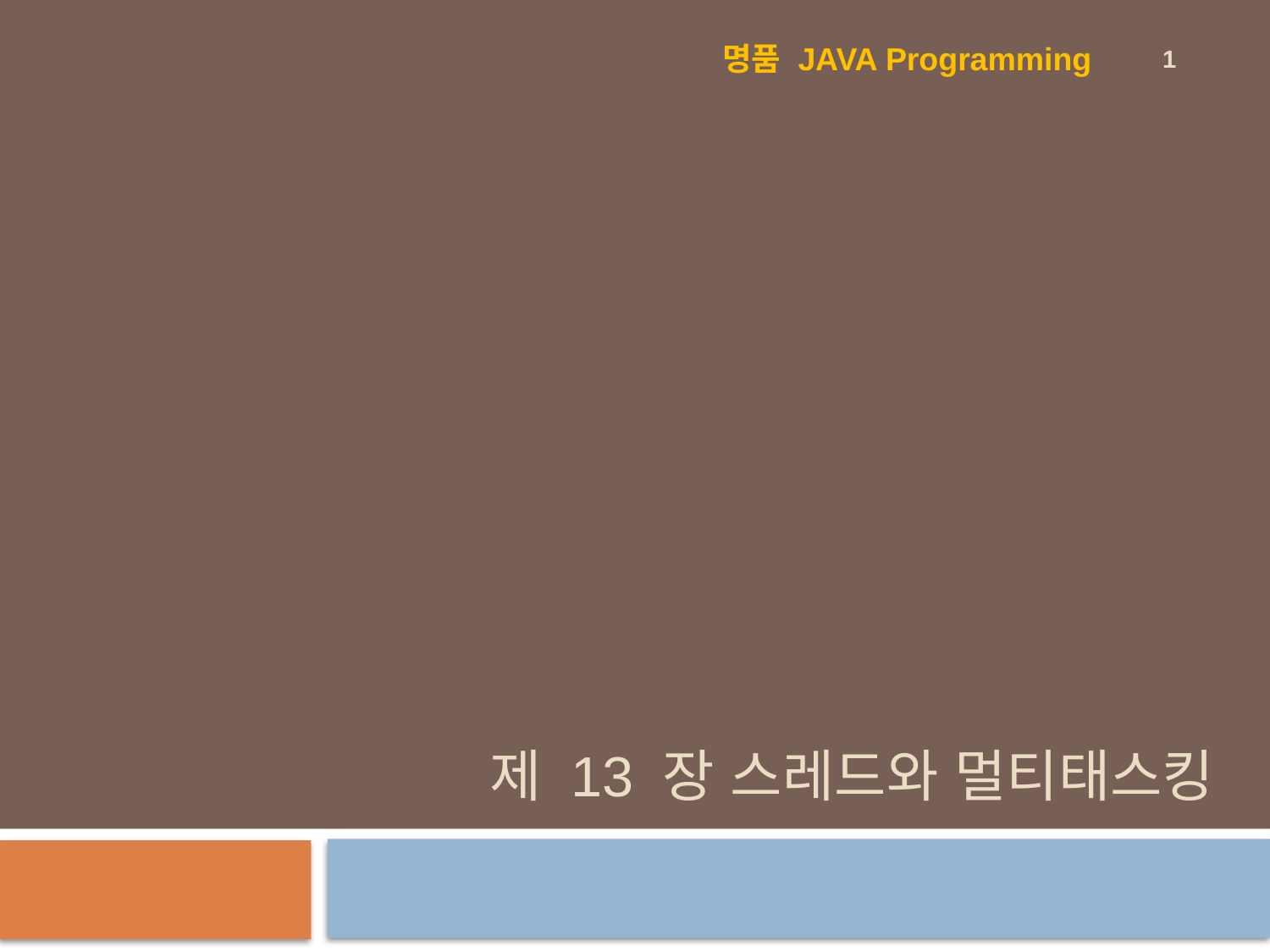

1
명품 JAVA Programming
# 제 13 장 스레드와 멀티태스킹